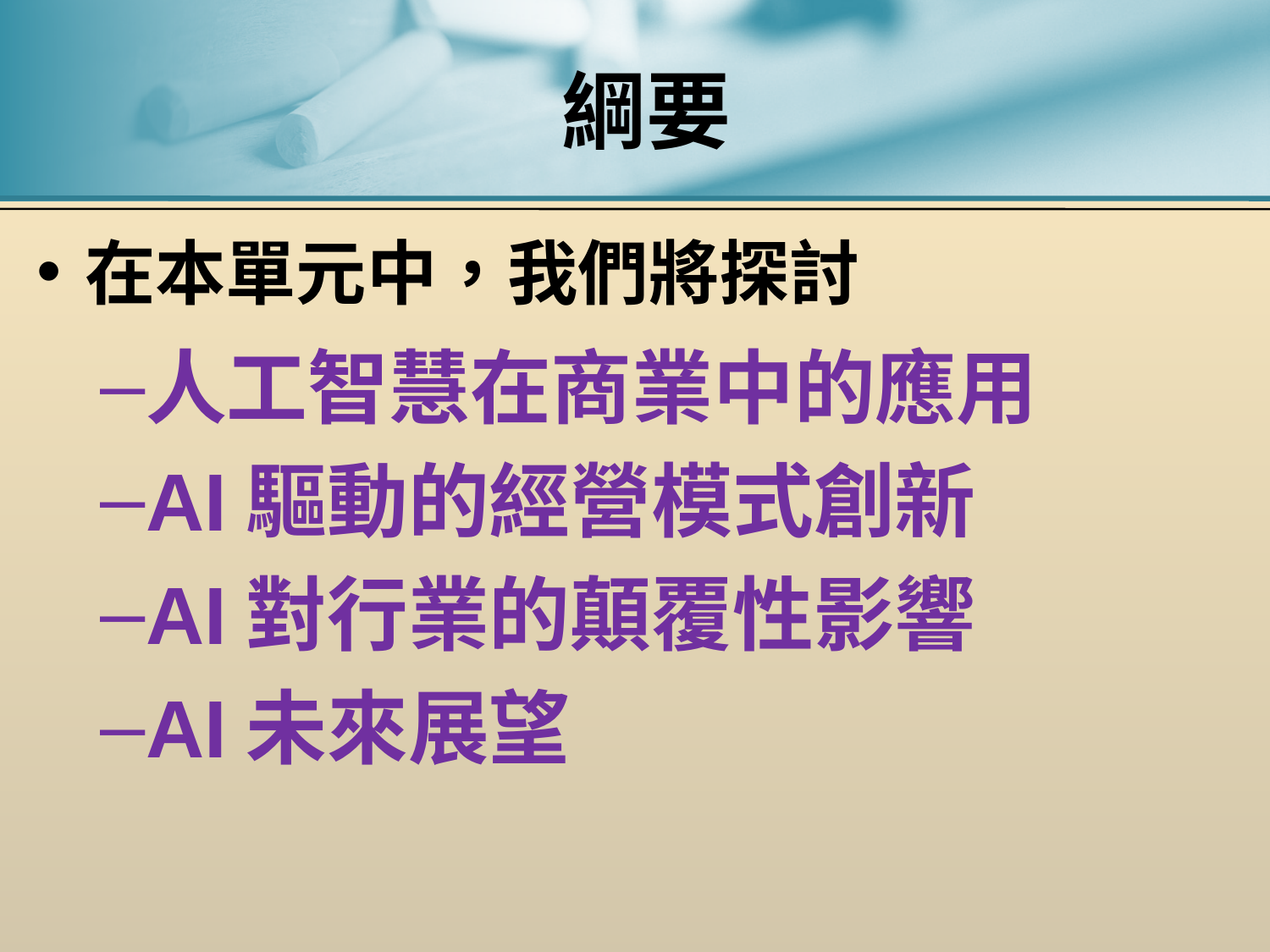

# 綱要
在本單元中，我們將探討
人工智慧在商業中的應用
AI驅動的經營模式創新
AI對行業的顛覆性影響
AI未來展望